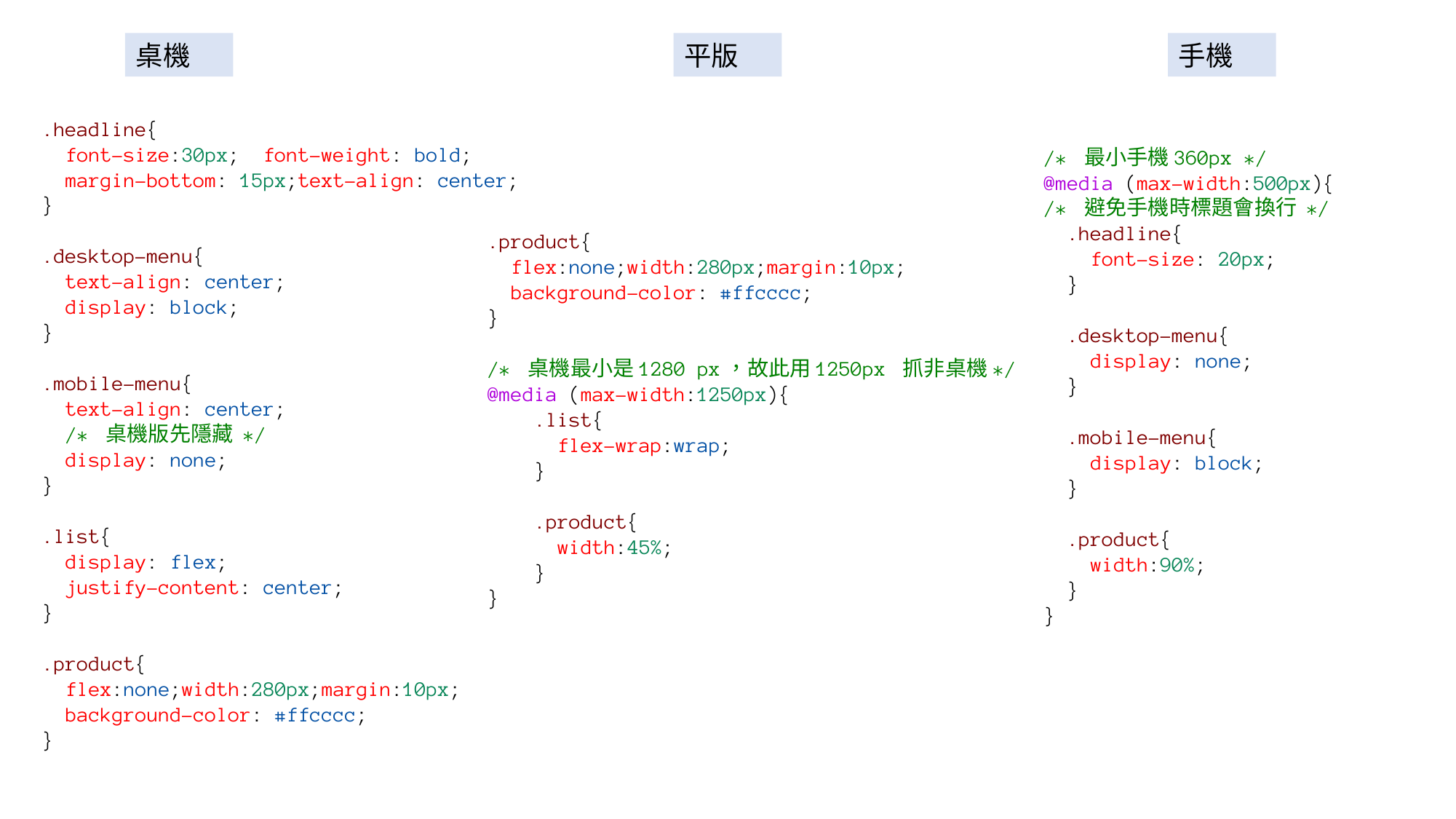

桌機
平版
手機
.headline{
  font-size:30px;  font-weight: bold;
  margin-bottom: 15px;text-align: center;
}
.desktop-menu{
  text-align: center;
  display: block;
}
.mobile-menu{
  text-align: center;
  /* 桌機版先隱藏 */
  display: none;
}
.list{
  display: flex;
  justify-content: center;
}
.product{
  flex:none;width:280px;margin:10px;
  background-color: #ffcccc;
}
/* 最小手機360px */
@media (max-width:500px){
/* 避免手機時標題會換行 */
  .headline{
    font-size: 20px;
  }
  .desktop-menu{
    display: none;
  }

  .mobile-menu{
    display: block;
  }
  .product{
    width:90%;
  }
}
.product{
  flex:none;width:280px;margin:10px;
  background-color: #ffcccc;
}
/* 桌機最小是1280 px，故此用1250px 抓非桌機*/
@media (max-width:1250px){
    .list{
      flex-wrap:wrap;
    }
    .product{
      width:45%;
    }
}